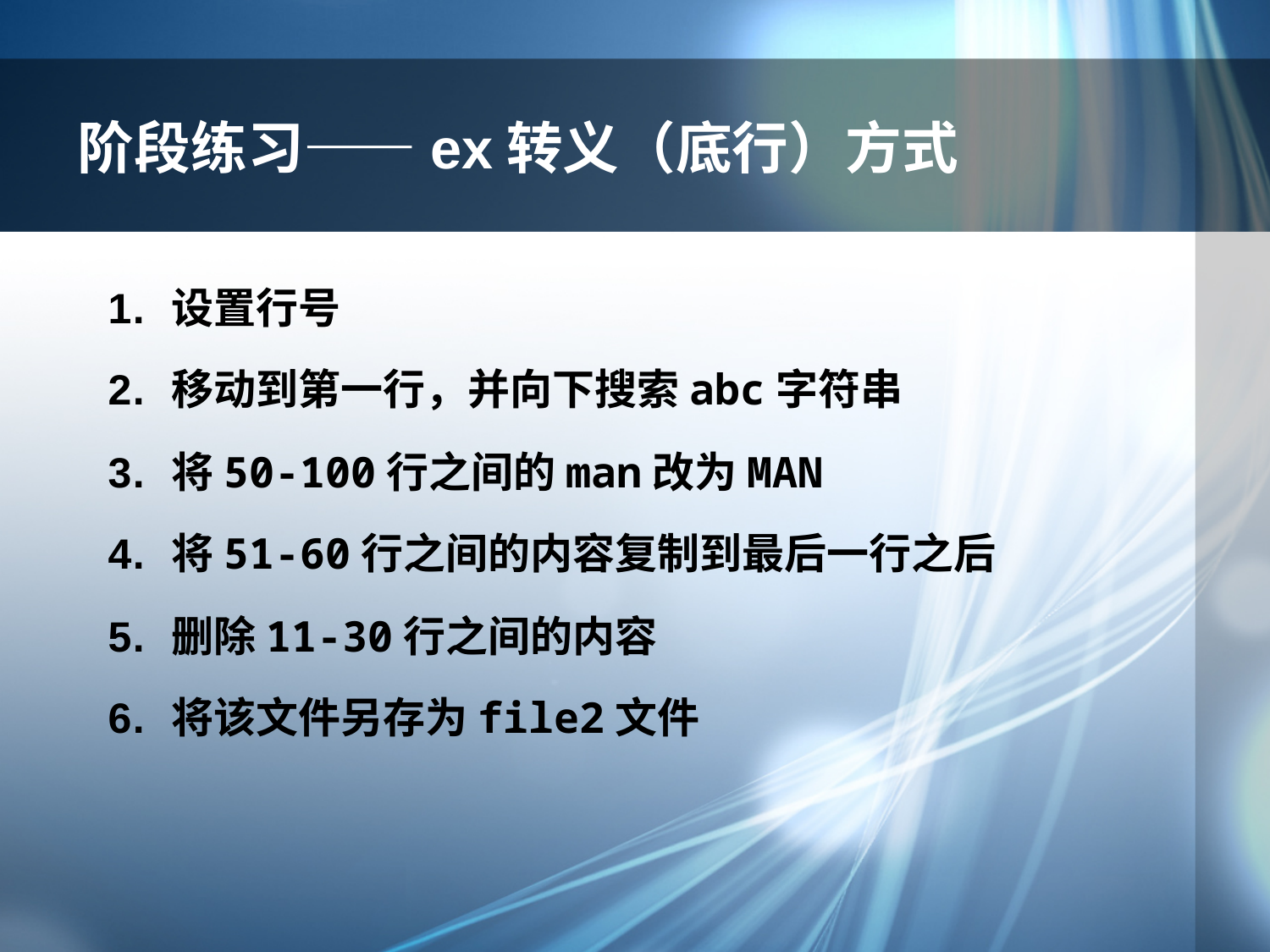

# 阶段练习——ex转义（底行）方式
设置行号
移动到第一行，并向下搜索abc字符串
将50-100行之间的man改为MAN
将51-60行之间的内容复制到最后一行之后
删除11-30行之间的内容
将该文件另存为file2文件